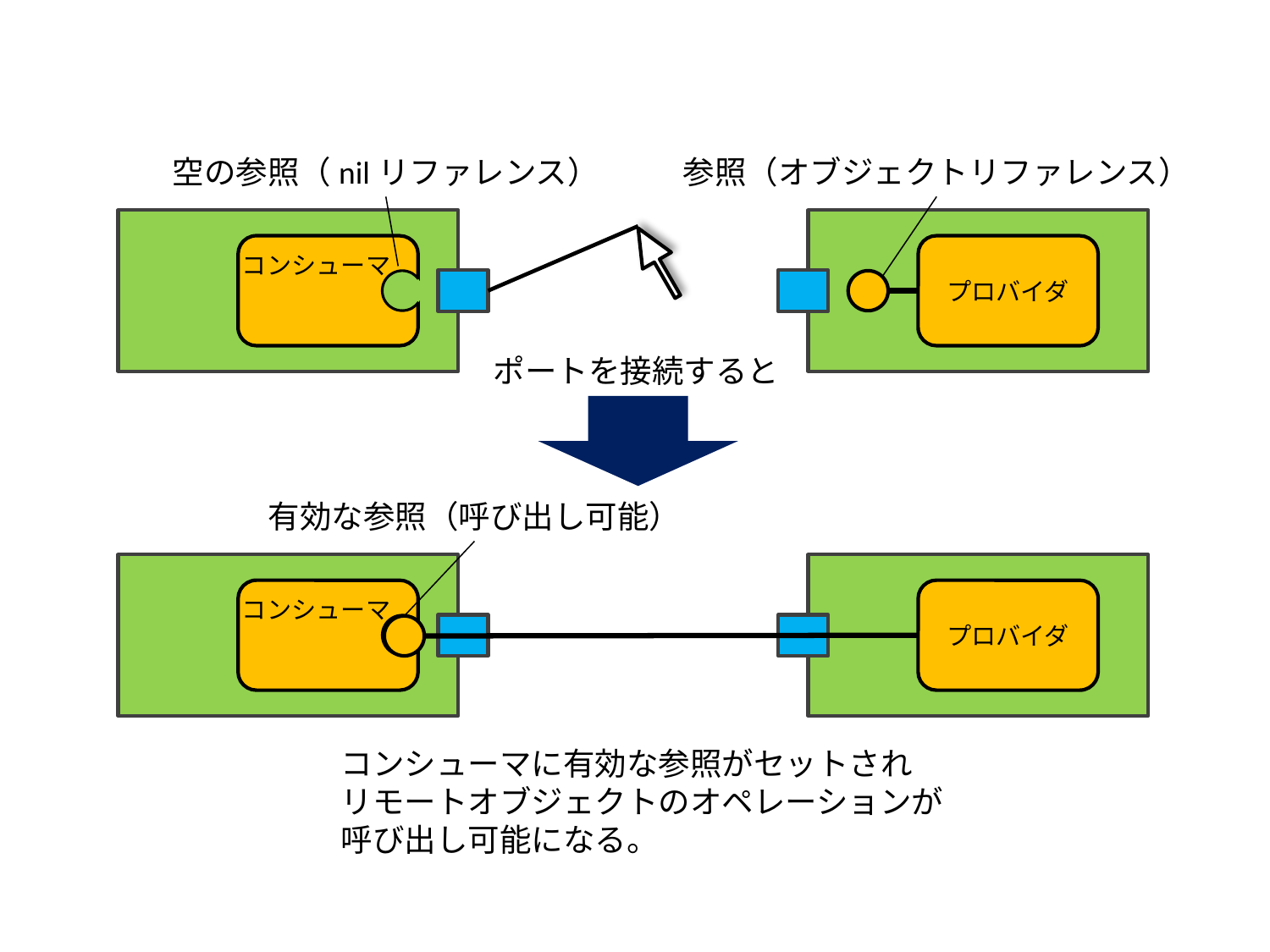

空の参照（nilリファレンス）
参照（オブジェクトリファレンス）

プロバイダ
コンシューマ

ポートを接続すると

有効な参照（呼び出し可能）

プロバイダ
コンシューマ

コンシューマに有効な参照がセットされ
リモートオブジェクトのオペレーションが
呼び出し可能になる。